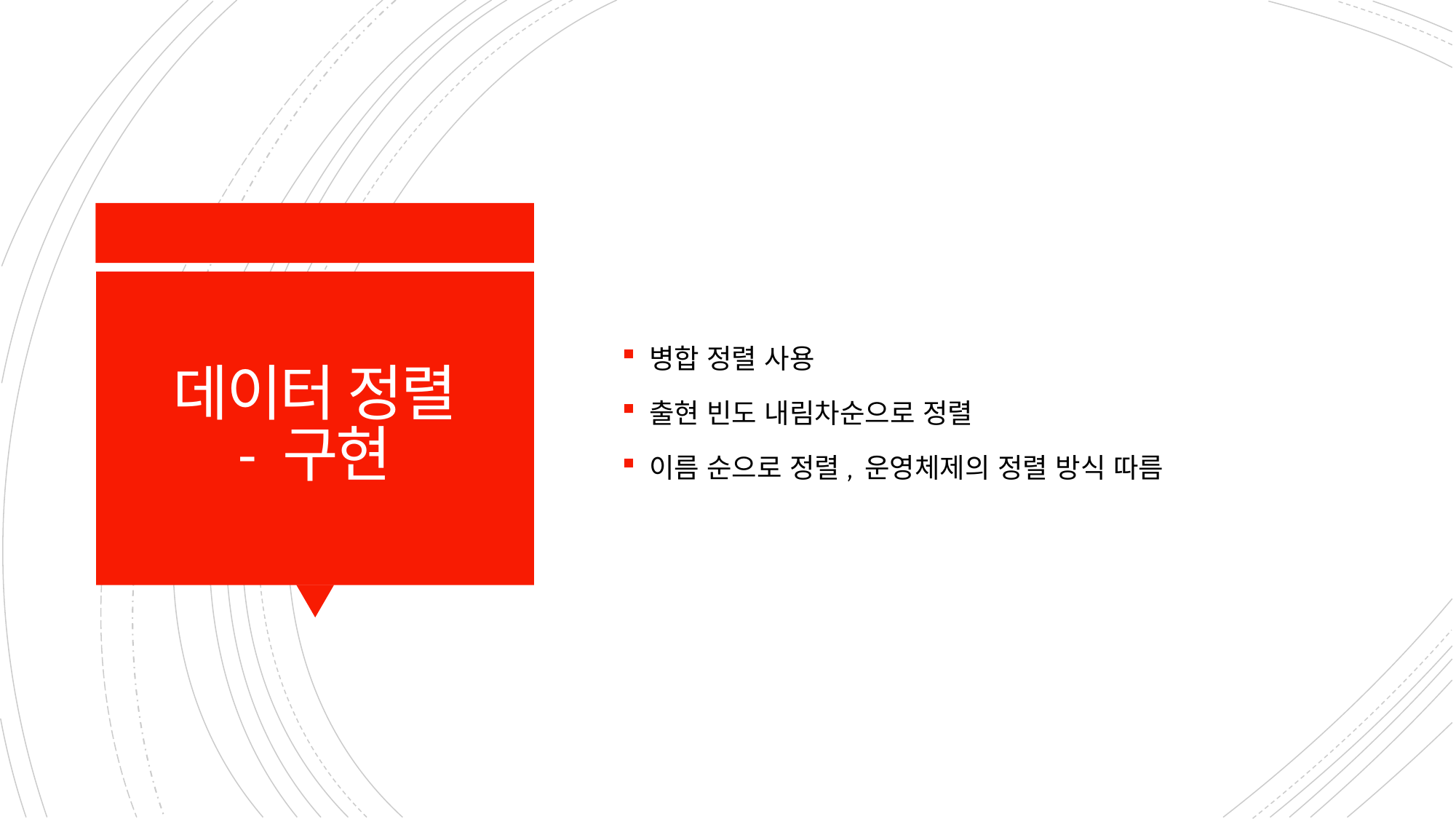

병합 정렬 사용
출현 빈도 내림차순으로 정렬
이름 순으로 정렬, 운영체제의 정렬 방식 따름
# 데이터 정렬 - 구현